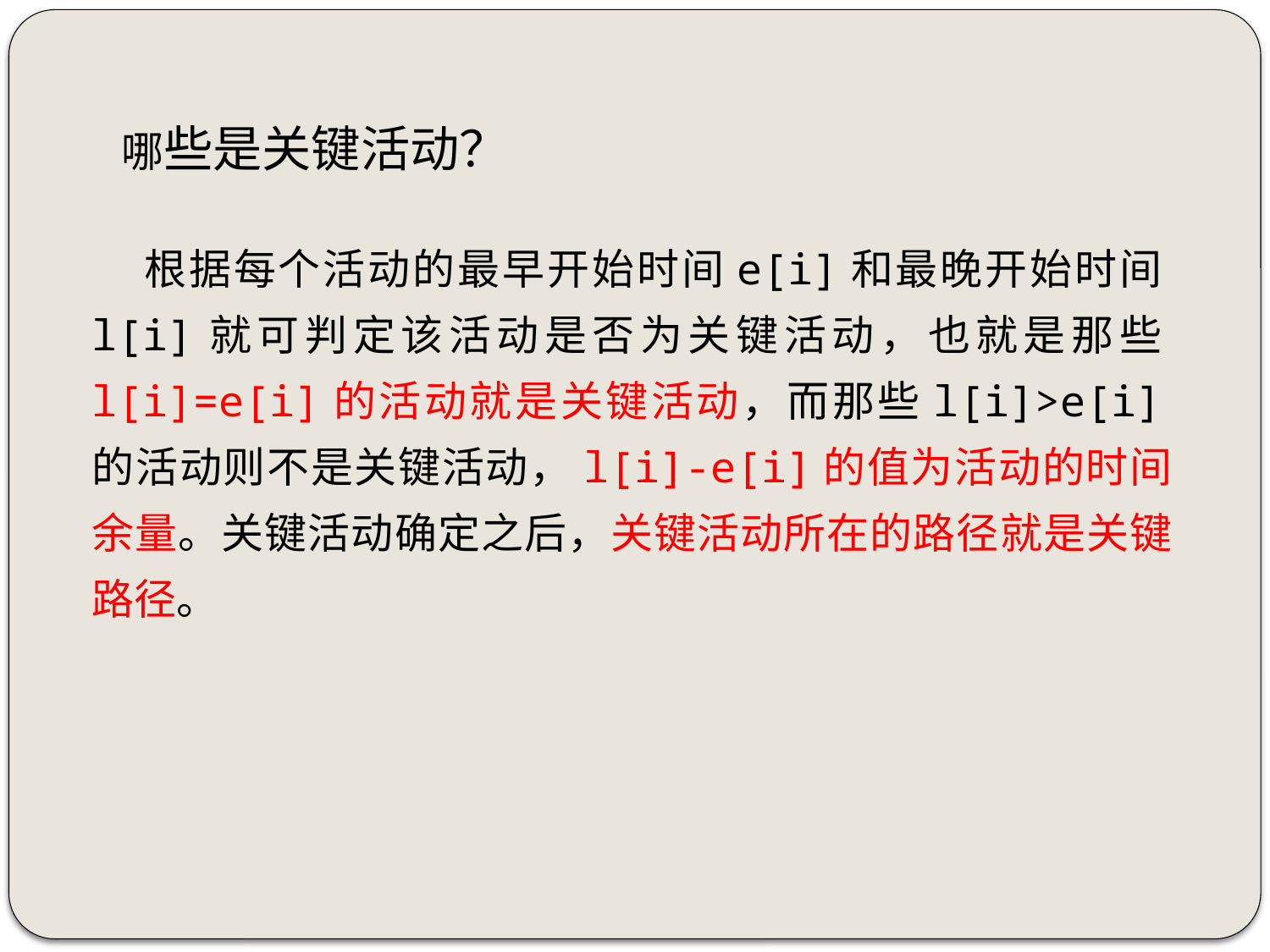

哪些是关键活动？

    根据每个活动的最早开始时间e[i]和最晚开始时间l[i]就可判定该活动是否为关键活动，也就是那些l[i]=e[i]的活动就是关键活动，而那些l[i]>e[i]的活动则不是关键活动，l[i]-e[i]的值为活动的时间余量。关键活动确定之后，关键活动所在的路径就是关键路径。